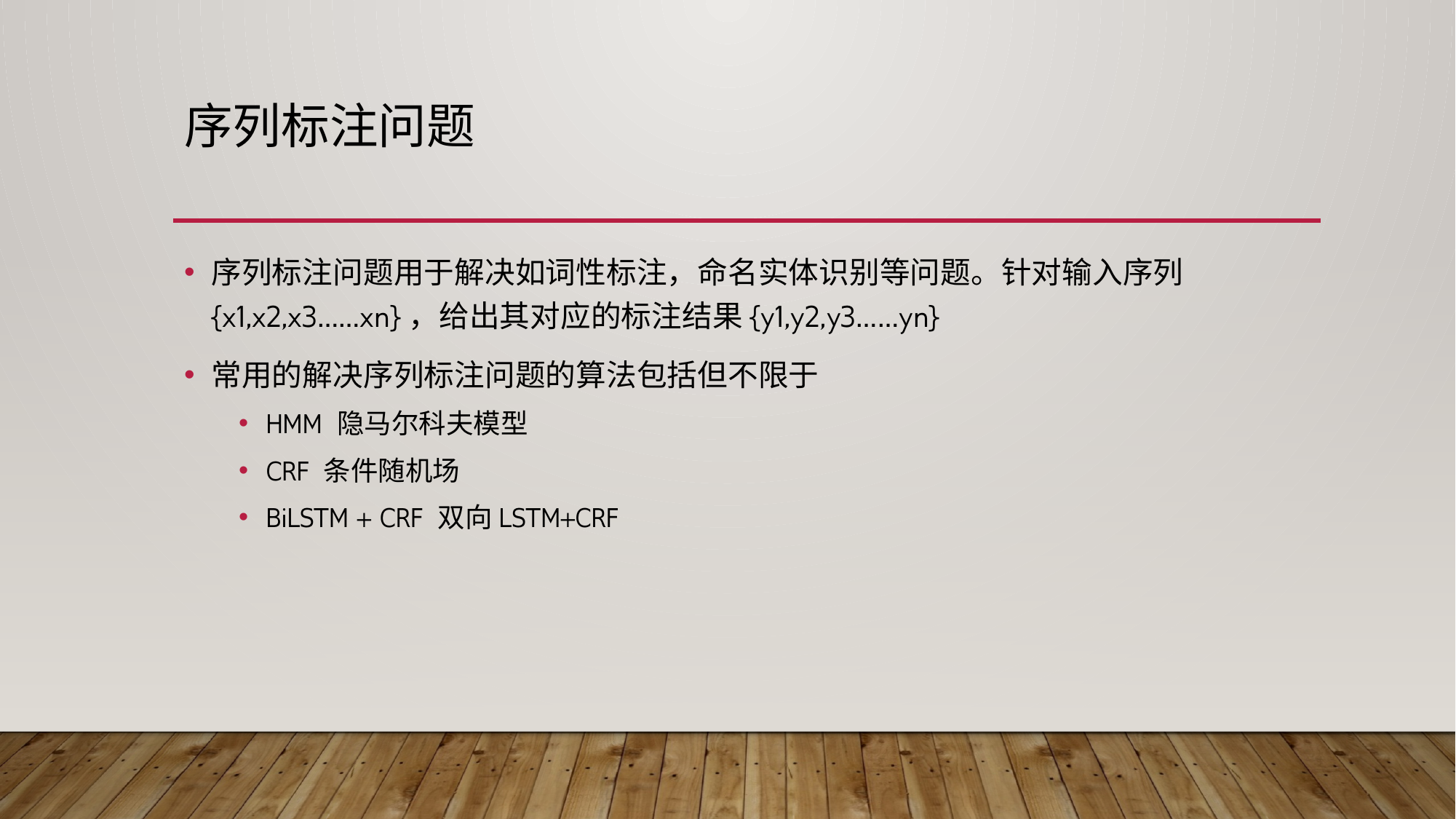

# 序列标注问题
序列标注问题用于解决如词性标注，命名实体识别等问题。针对输入序列{x1,x2,x3……xn}，给出其对应的标注结果{y1,y2,y3……yn}
常用的解决序列标注问题的算法包括但不限于
HMM 隐马尔科夫模型
CRF 条件随机场
BiLSTM + CRF 双向LSTM+CRF